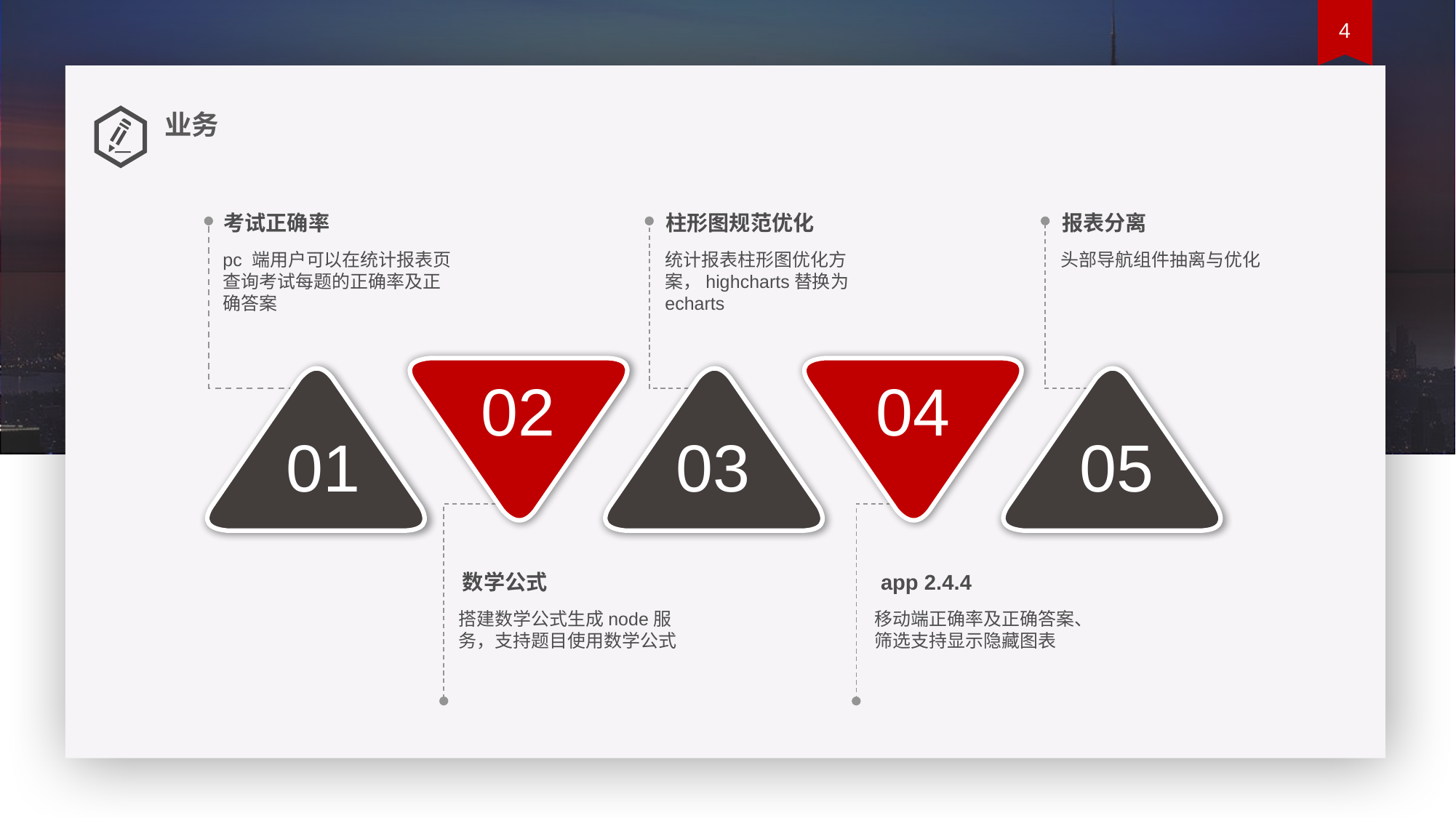

业务

考试正确率
pc 端用户可以在统计报表页查询考试每题的正确率及正确答案
柱形图规范优化
统计报表柱形图优化方案，highcharts替换为echarts
报表分离
头部导航组件抽离与优化

02

04

01

03

05

数学公式
搭建数学公式生成node服务，支持题目使用数学公式
app 2.4.4
移动端正确率及正确答案、筛选支持显示隐藏图表